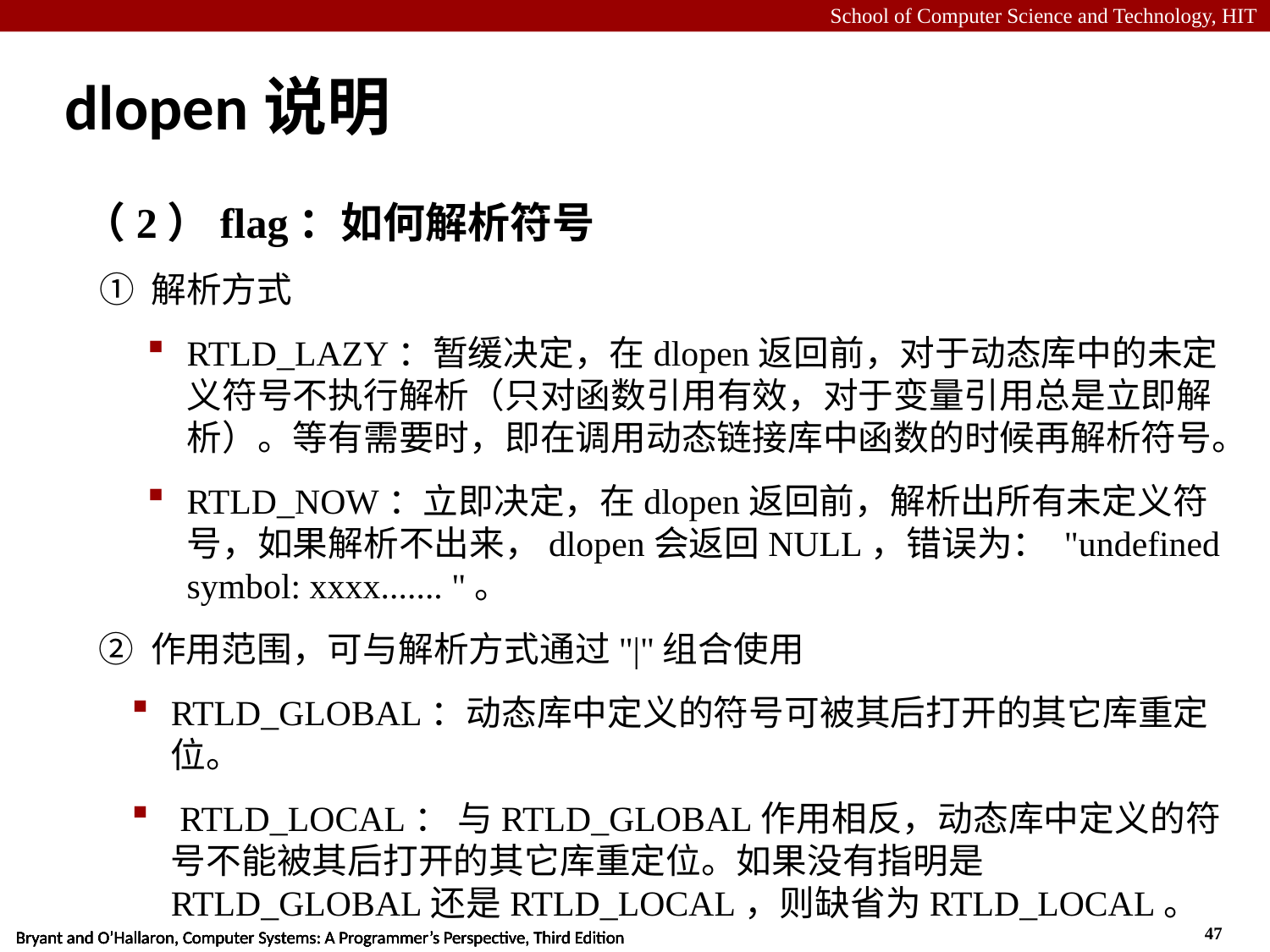

# dlopen说明
（2）flag：如何解析符号
  ① 解析方式
RTLD_LAZY：暂缓决定，在dlopen返回前，对于动态库中的未定义符号不执行解析（只对函数引用有效，对于变量引用总是立即解析）。等有需要时，即在调用动态链接库中函数的时候再解析符号。
RTLD_NOW：立即决定，在dlopen返回前，解析出所有未定义符号，如果解析不出来，dlopen会返回NULL，错误为： "undefined symbol: xxxx....... "。
    ② 作用范围，可与解析方式通过"|"组合使用
RTLD_GLOBAL：动态库中定义的符号可被其后打开的其它库重定位。
 RTLD_LOCAL： 与RTLD_GLOBAL作用相反，动态库中定义的符号不能被其后打开的其它库重定位。如果没有指明是RTLD_GLOBAL还是RTLD_LOCAL，则缺省为RTLD_LOCAL。